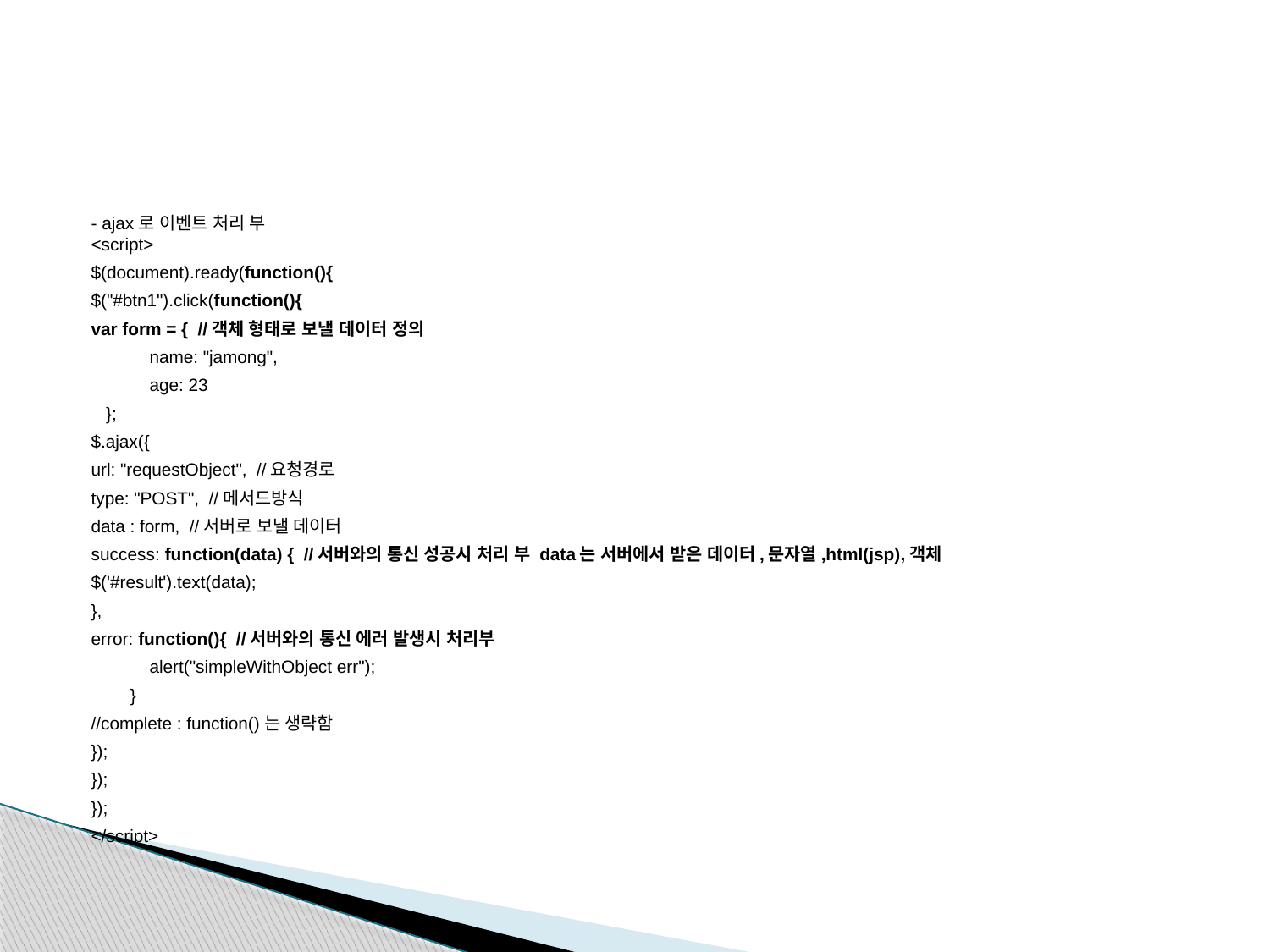

#
- ajax로 이벤트 처리 부
<script>
$(document).ready(function(){
$("#btn1").click(function(){
var form = {  //객체 형태로 보낼 데이터 정의
            name: "jamong",
            age: 23
   };
$.ajax({
url: "requestObject",  //요청경로
type: "POST",  //메서드방식
data : form,  //서버로 보낼 데이터
success: function(data) {  //서버와의 통신 성공시 처리 부 data는 서버에서 받은 데이터,문자열,html(jsp),객체
$('#result').text(data);
},
error: function(){  //서버와의 통신 에러 발생시 처리부
            alert("simpleWithObject err");
        }
//complete : function()는 생략함
});
});
});
</script>